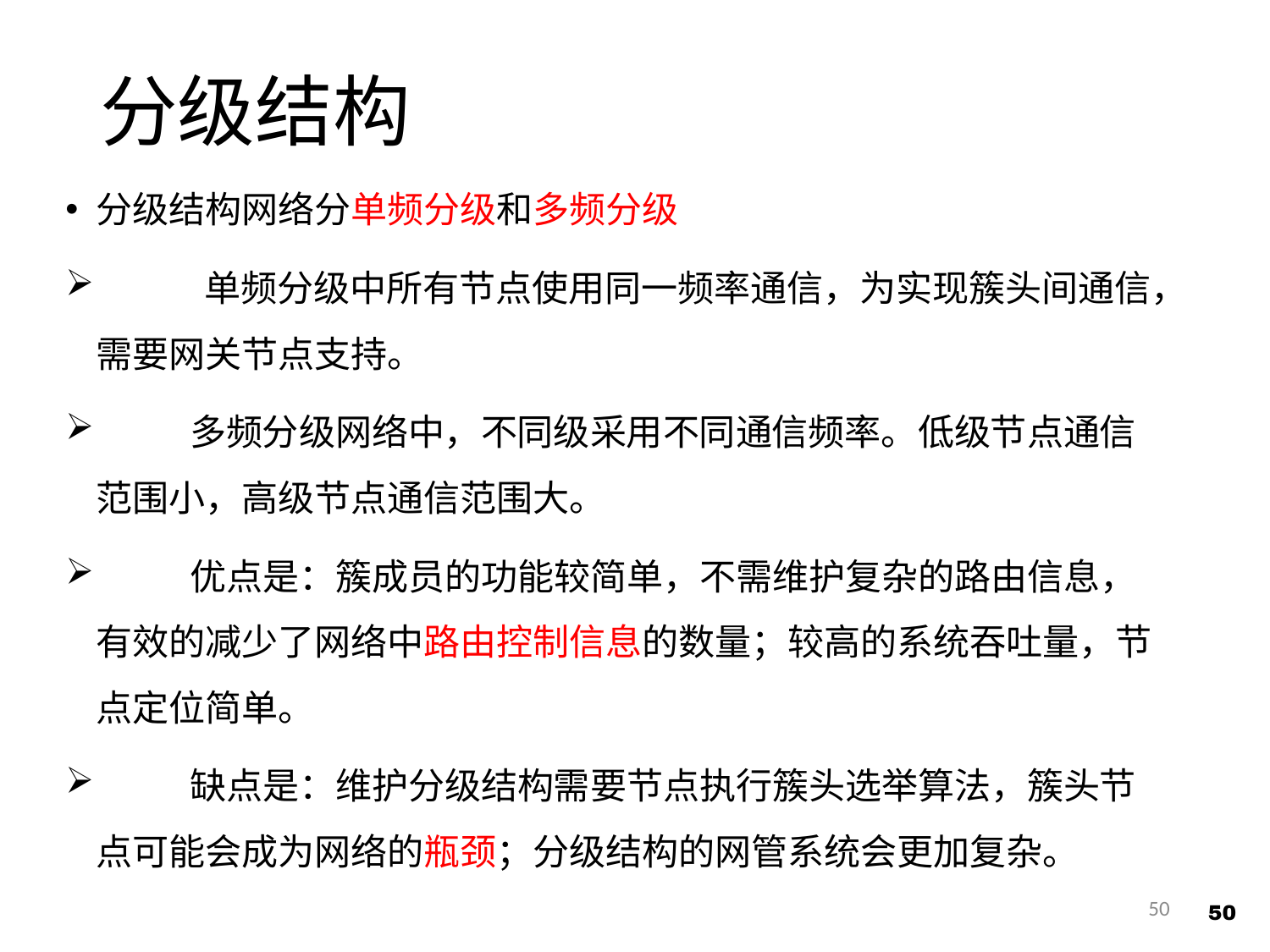

# 分级结构
分级结构网络分单频分级和多频分级
	 单频分级中所有节点使用同一频率通信，为实现簇头间通信，需要网关节点支持。
	多频分级网络中，不同级采用不同通信频率。低级节点通信范围小，高级节点通信范围大。
	优点是：簇成员的功能较简单，不需维护复杂的路由信息，有效的减少了网络中路由控制信息的数量；较高的系统吞吐量，节点定位简单。
	缺点是：维护分级结构需要节点执行簇头选举算法，簇头节点可能会成为网络的瓶颈；分级结构的网管系统会更加复杂。

50
50